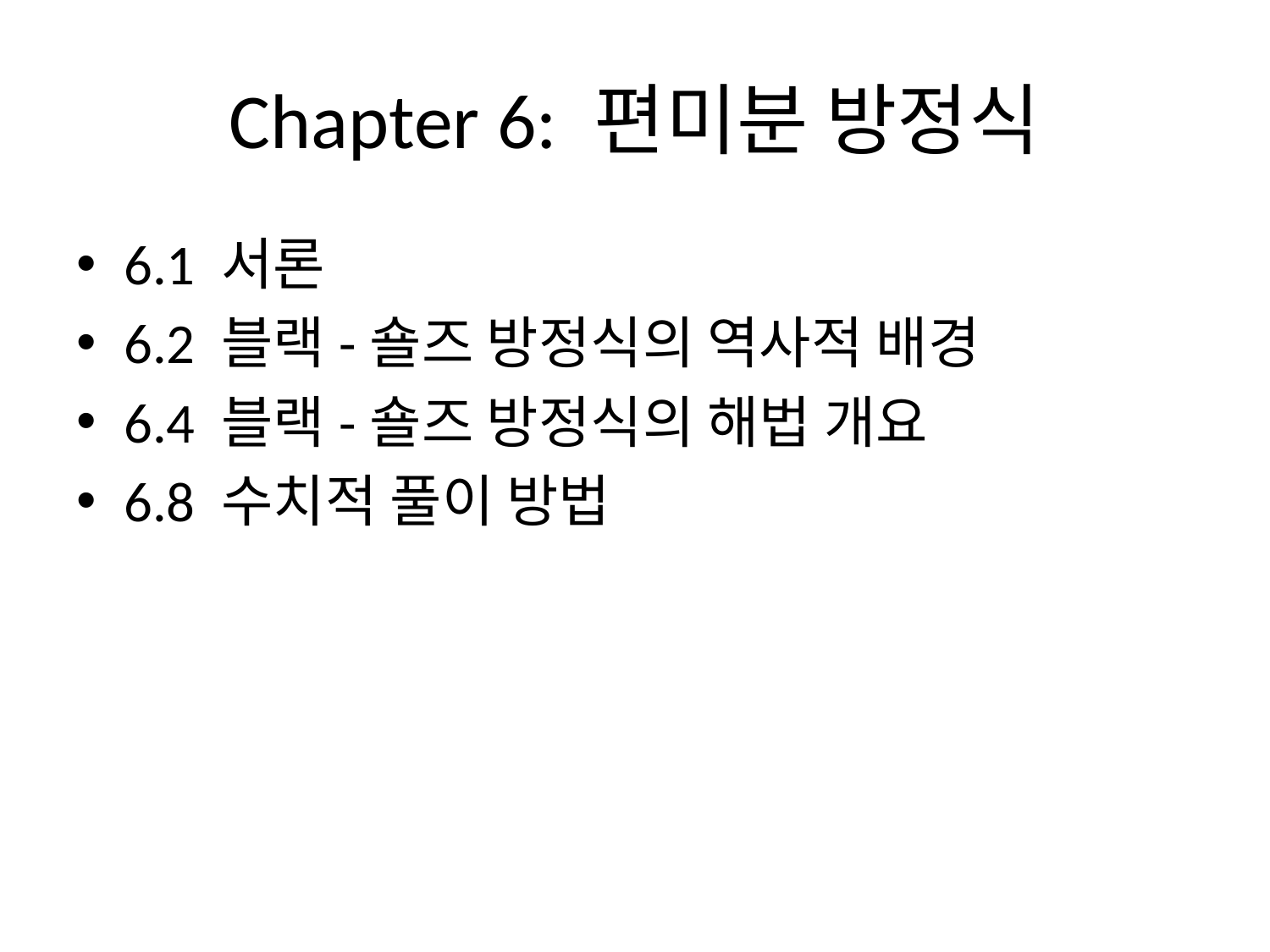

# Chapter 6: 편미분 방정식
6.1 서론
6.2 블랙-숄즈 방정식의 역사적 배경
6.4 블랙-숄즈 방정식의 해법 개요
6.8 수치적 풀이 방법